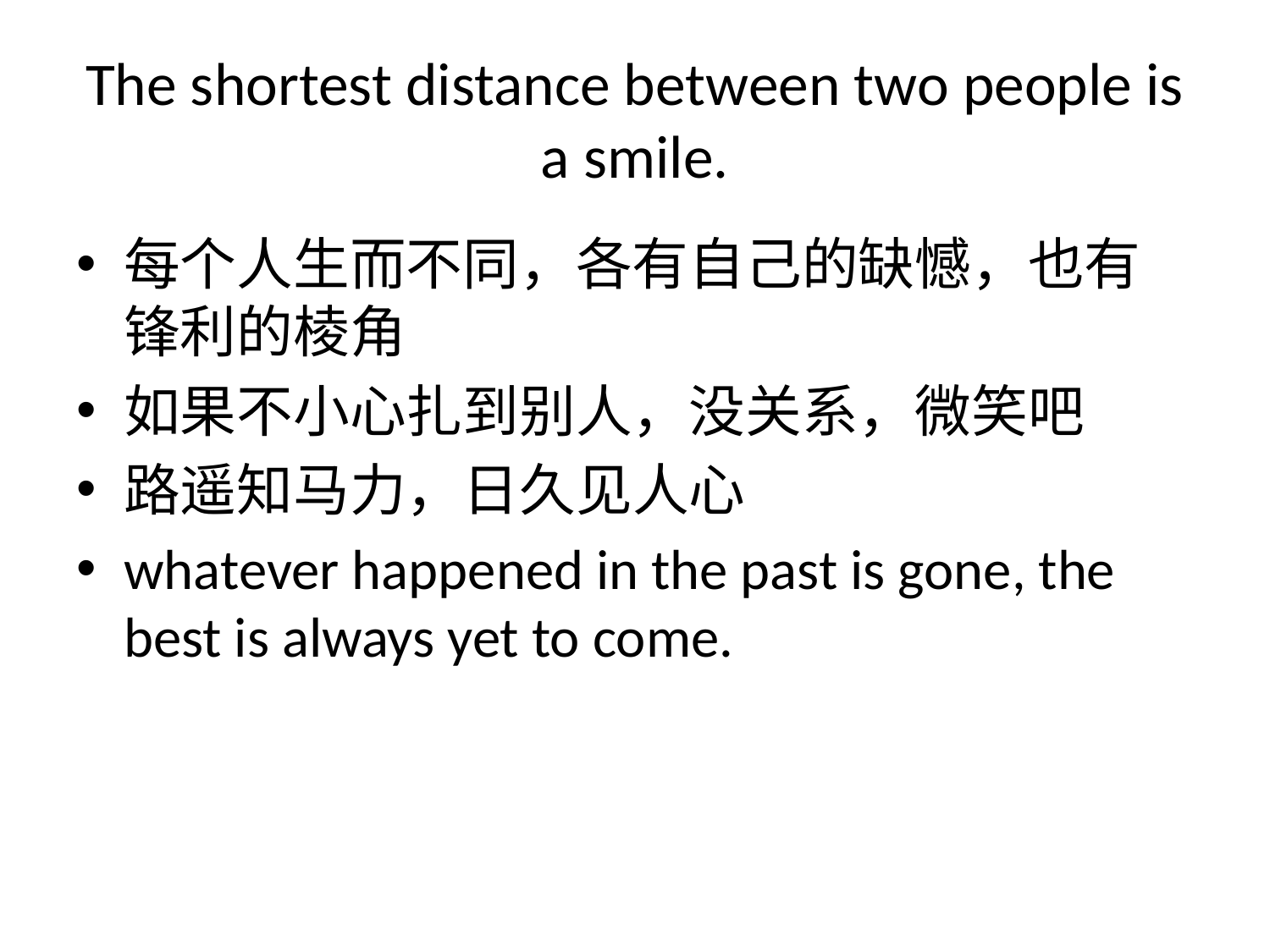

# The shortest distance between two people is a smile.
每个人生而不同，各有自己的缺憾，也有锋利的棱角
如果不小心扎到别人，没关系，微笑吧
路遥知马力，日久见人心
whatever happened in the past is gone, the best is always yet to come.